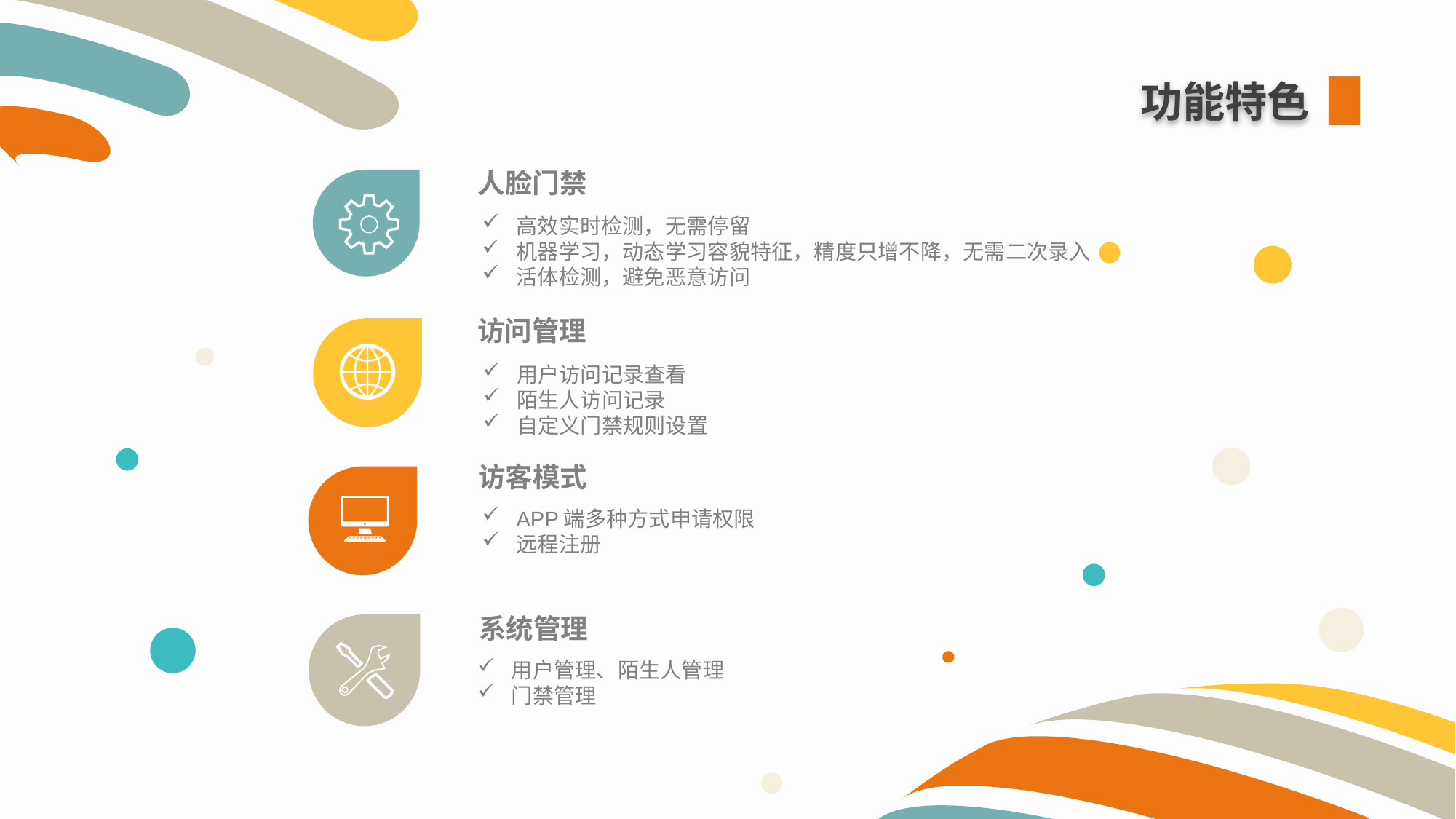

功能特色

人脸门禁

高效实时检测，无需停留
机器学习，动态学习容貌特征，精度只增不降，无需二次录入
活体检测，避免恶意访问
访问管理

用户访问记录查看
陌生人访问记录
自定义门禁规则设置
访客模式

APP端多种方式申请权限
远程注册
系统管理

用户管理、陌生人管理
门禁管理